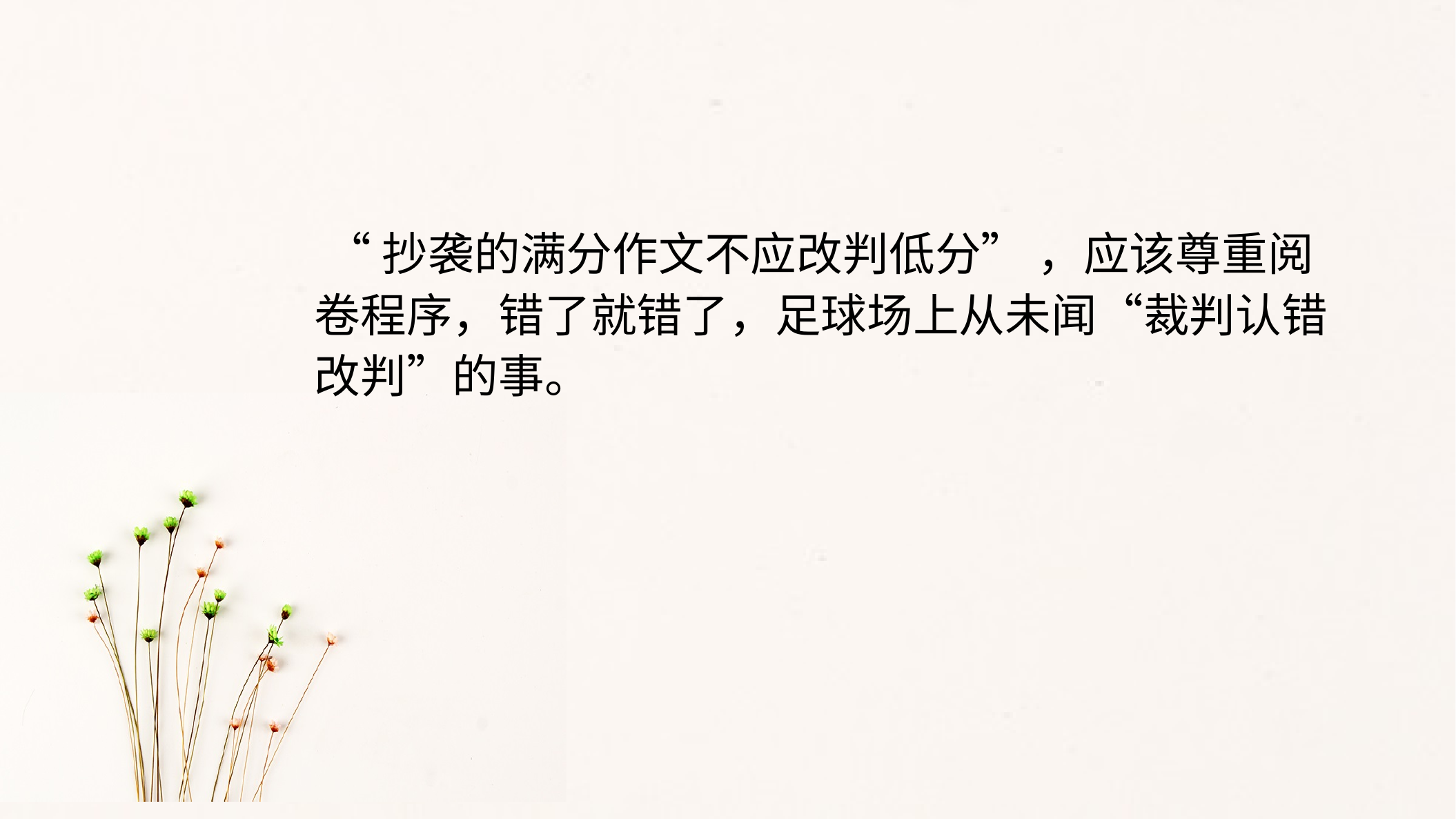

“抄袭的满分作文不应改判低分” ，应该尊重阅卷程序，错了就错了，足球场上从未闻“裁判认错改判”的事。